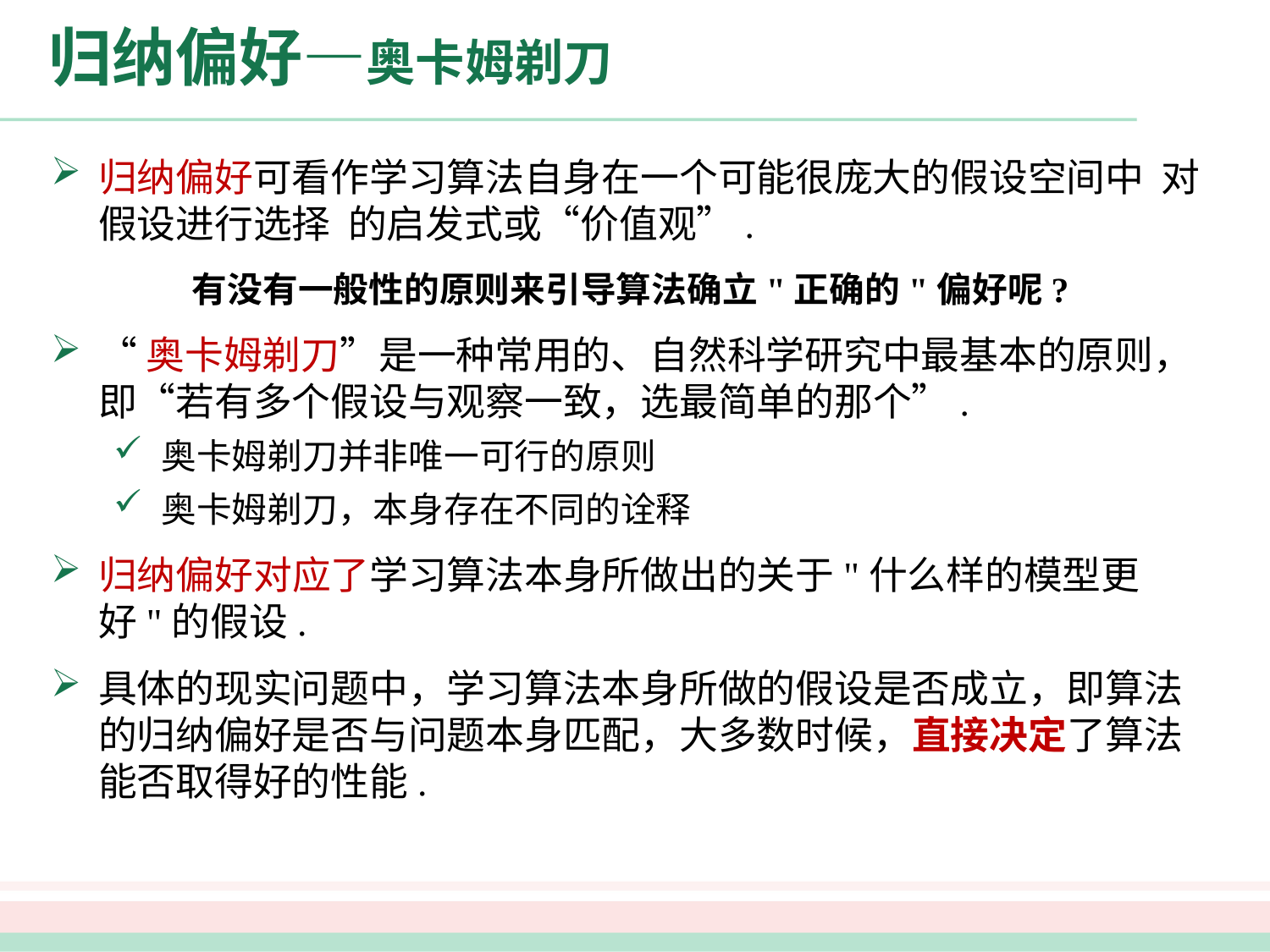

# 归纳偏好—奥卡姆剃刀
归纳偏好可看作学习算法自身在一个可能很庞大的假设空间中  对假设进行选择  的启发式或“价值观”.
有没有一般性的原则来引导算法确立"正确的"偏好呢?
“奥卡姆剃刀”是一种常用的、自然科学研究中最基本的原则，即“若有多个假设与观察一致，选最简单的那个”.
奥卡姆剃刀并非唯一可行的原则
奥卡姆剃刀，本身存在不同的诠释
归纳偏好对应了学习算法本身所做出的关于"什么样的模型更好"的假设.
具体的现实问题中，学习算法本身所做的假设是否成立，即算法的归纳偏好是否与问题本身匹配，大多数时候，直接决定了算法能否取得好的性能.